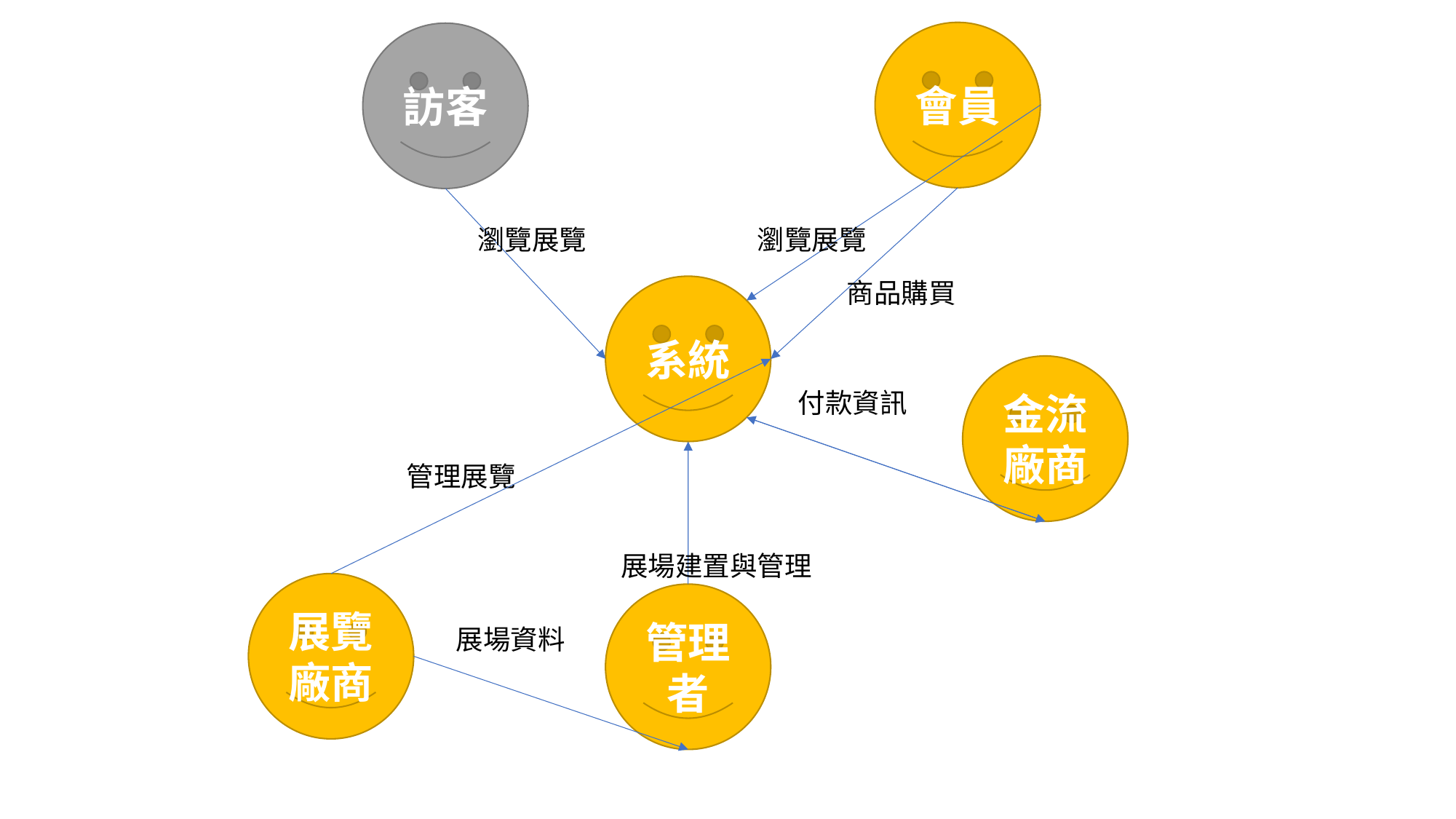

會員
訪客
瀏覽展覽
瀏覽展覽
商品購買
系統
金流廠商
付款資訊
管理展覽
展場建置與管理
展覽廠商
管理者
展場資料